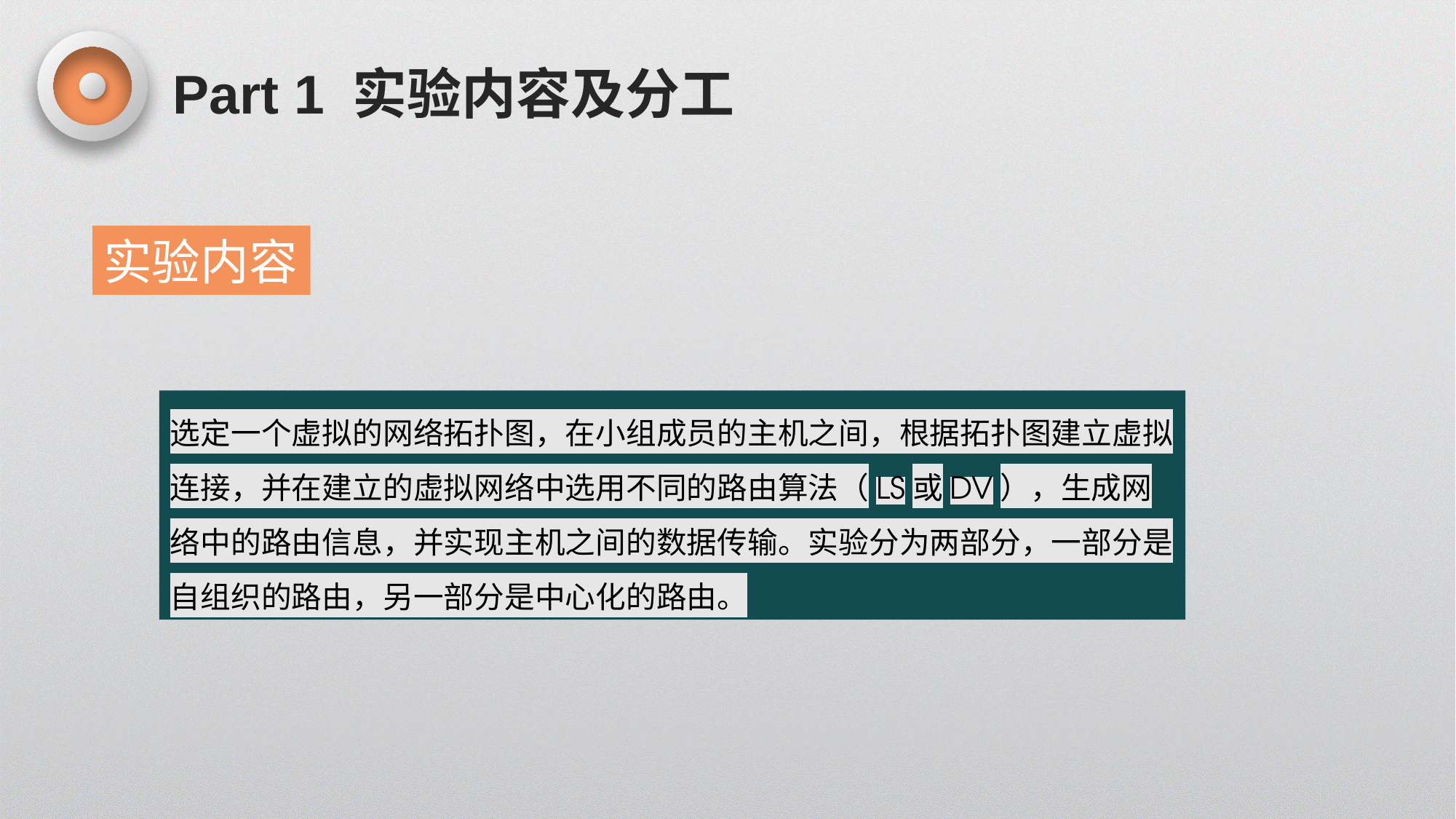

Part 1 实验内容及分工
实验内容
选定一个虚拟的网络拓扑图，在小组成员的主机之间，根据拓扑图建立虚拟连接，并在建立的虚拟网络中选用不同的路由算法（LS或DV），生成网络中的路由信息，并实现主机之间的数据传输。实验分为两部分，一部分是自组织的路由，另一部分是中心化的路由。